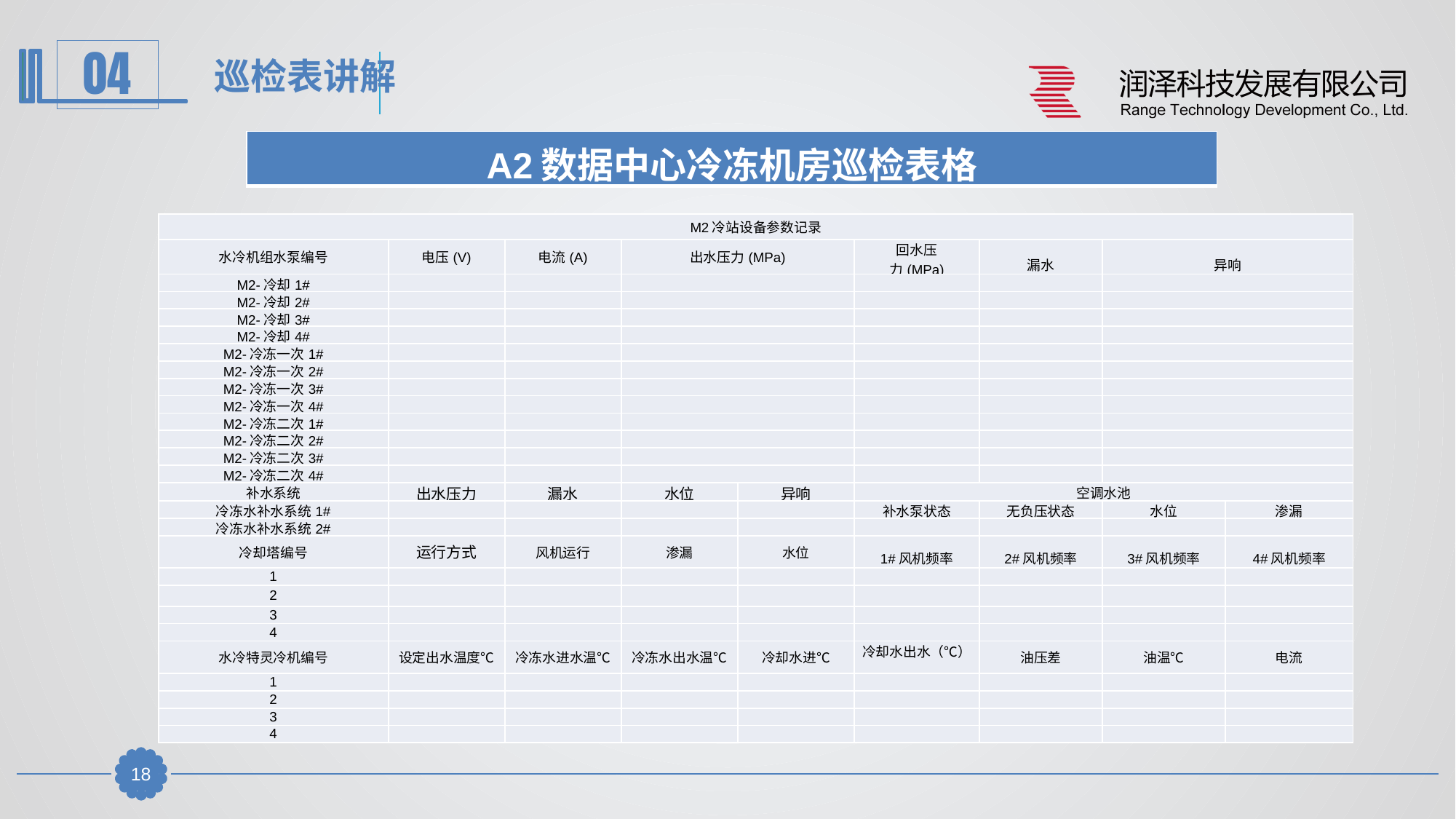

巡检表讲解
| A2数据中心冷冻机房巡检表格 |
| --- |
| M2冷站设备参数记录 |  |  |  |  |  |  |  |  |
| --- | --- | --- | --- | --- | --- | --- | --- | --- |
| 水冷机组水泵编号 | 电压(V) | 电流(A) | 出水压力(MPa) |  | 回水压 力(MPa) | 漏水 | 异响 |  |
| M2-冷却1# |  |  |  |  |  |  |  |  |
| M2-冷却2# |  |  |  |  |  |  |  |  |
| M2-冷却3# |  |  |  |  |  |  |  |  |
| M2-冷却4# |  |  |  |  |  |  |  |  |
| M2-冷冻一次1# |  |  |  |  |  |  |  |  |
| M2-冷冻一次2# |  |  |  |  |  |  |  |  |
| M2-冷冻一次3# |  |  |  |  |  |  |  |  |
| M2-冷冻一次4# |  |  |  |  |  |  |  |  |
| M2-冷冻二次1# |  |  |  |  |  |  |  |  |
| M2-冷冻二次2# |  |  |  |  |  |  |  |  |
| M2-冷冻二次3# |  |  |  |  |  |  |  |  |
| M2-冷冻二次4# |  |  |  |  |  |  |  |  |
| 补水系统 | 出水压力 | 漏水 | 水位 | 异响 | 空调水池 |  |  |  |
| 冷冻水补水系统1# |  |  |  |  | 补水泵状态 | 无负压状态 | 水位 | 渗漏 |
| 冷冻水补水系统2# |  |  |  |  |  |  |  |  |
| 冷却塔编号 | 运行方式 | 风机运行 | 渗漏 | 水位 | 1#风机频率 | 2#风机频率 | 3#风机频率 | 4#风机频率 |
| 1 |  |  |  |  |  |  |  |  |
| 2 |  |  |  |  |  |  |  |  |
| 3 |  |  |  |  |  |  |  |  |
| 4 |  |  |  |  |  |  |  |  |
| 水冷特灵冷机编号 | 设定出水温度℃ | 冷冻水进水温℃ | 冷冻水出水温℃ | 冷却水进℃ | 冷却水出水（℃） | 油压差 | 油温℃ | 电流 |
| 1 |  |  |  |  |  |  |  |  |
| 2 |  |  |  |  |  |  |  |  |
| 3 |  |  |  |  |  |  |  |  |
| 4 |  |  |  |  |  |  |  |  |
18